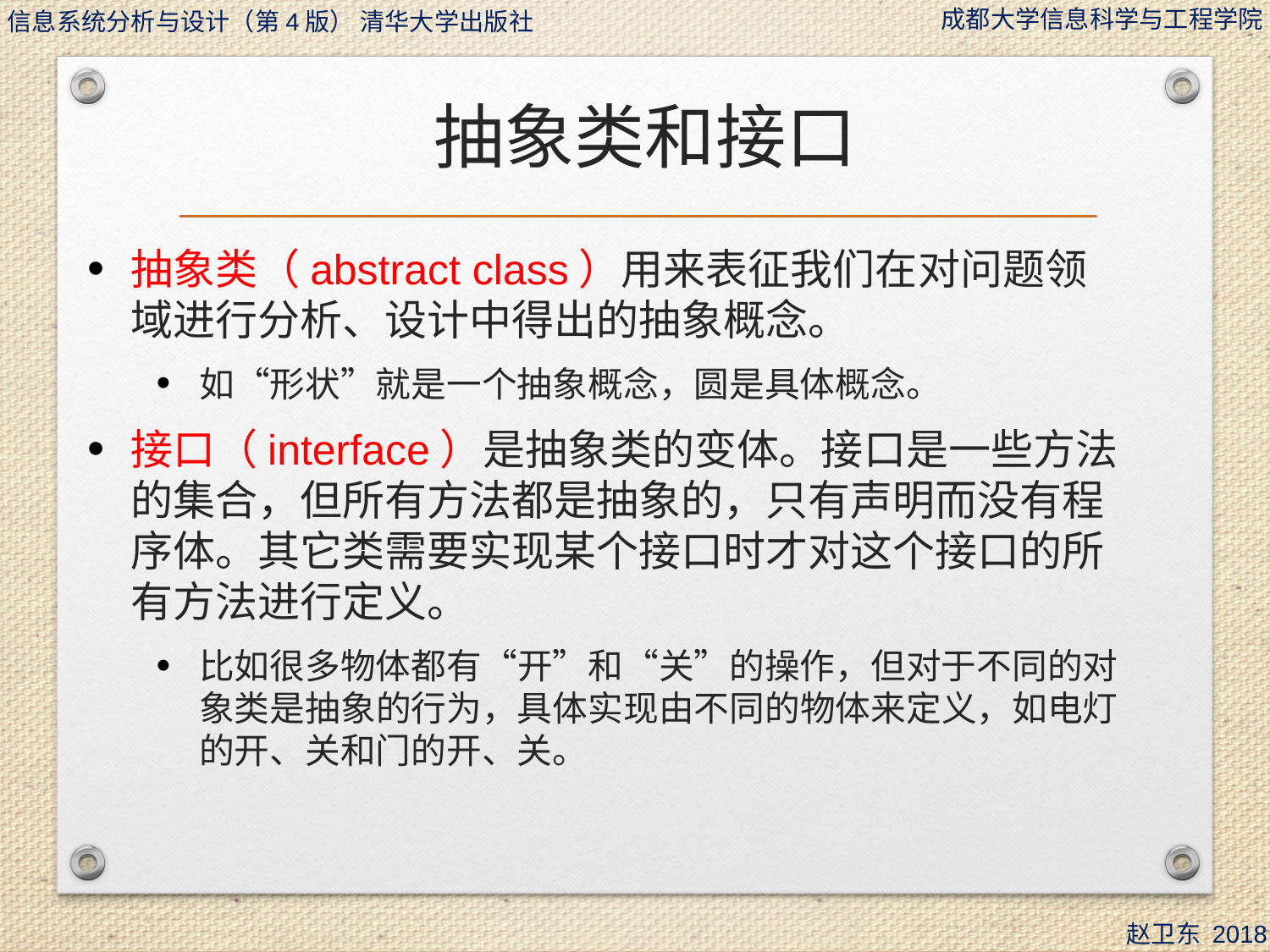

# 抽象类和接口
抽象类（abstract class）用来表征我们在对问题领域进行分析、设计中得出的抽象概念。
如“形状”就是一个抽象概念，圆是具体概念。
接口（interface）是抽象类的变体。接口是一些方法的集合，但所有方法都是抽象的，只有声明而没有程序体。其它类需要实现某个接口时才对这个接口的所有方法进行定义。
比如很多物体都有“开”和“关”的操作，但对于不同的对象类是抽象的行为，具体实现由不同的物体来定义，如电灯的开、关和门的开、关。